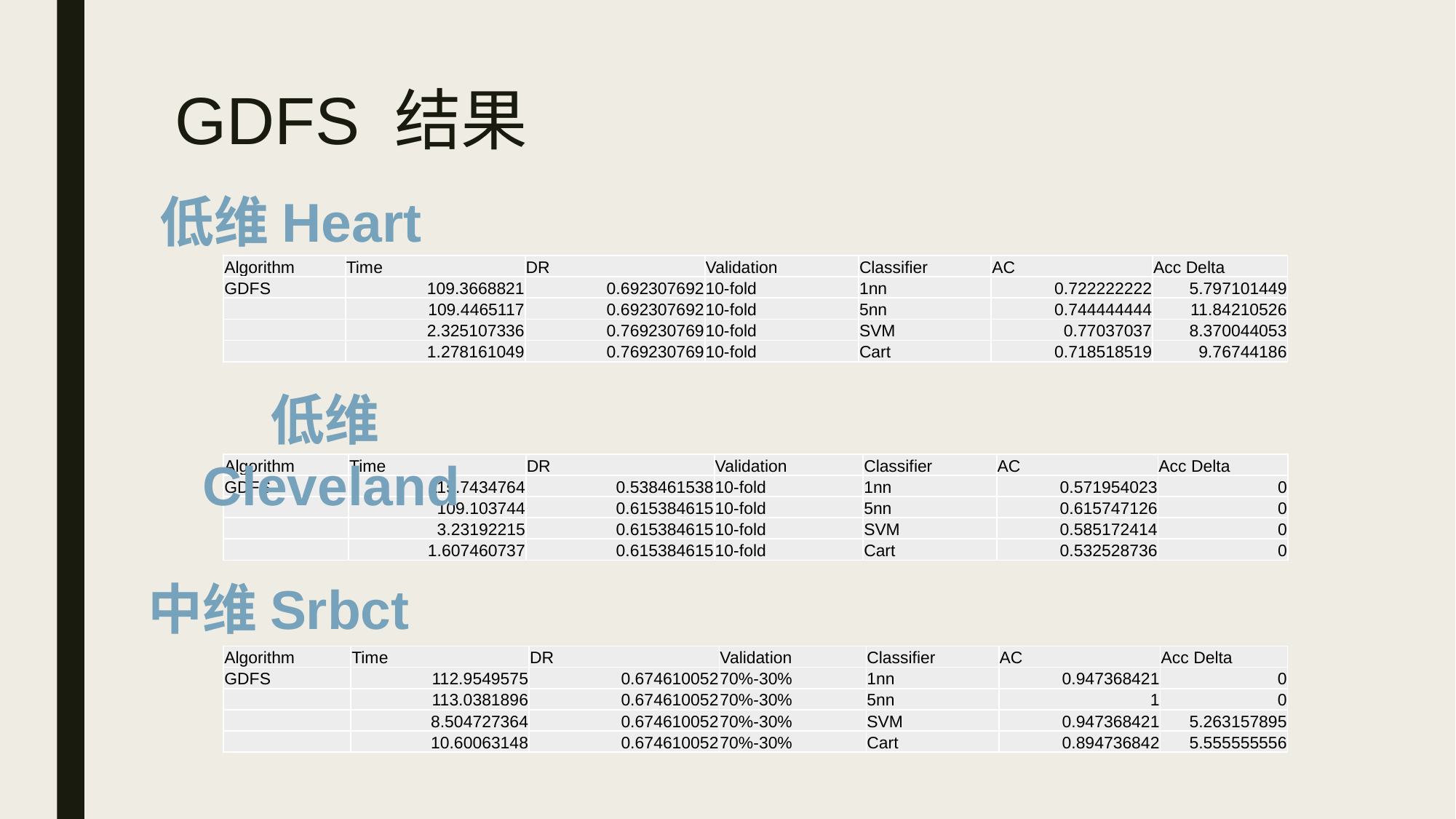

# GDFS 结果
低维Heart
| Algorithm | Time | DR | Validation | Classifier | AC | Acc Delta |
| --- | --- | --- | --- | --- | --- | --- |
| GDFS | 109.3668821 | 0.692307692 | 10-fold | 1nn | 0.722222222 | 5.797101449 |
|  | 109.4465117 | 0.692307692 | 10-fold | 5nn | 0.744444444 | 11.84210526 |
|  | 2.325107336 | 0.769230769 | 10-fold | SVM | 0.77037037 | 8.370044053 |
|  | 1.278161049 | 0.769230769 | 10-fold | Cart | 0.718518519 | 9.76744186 |
低维Cleveland
| Algorithm | Time | DR | Validation | Classifier | AC | Acc Delta |
| --- | --- | --- | --- | --- | --- | --- |
| GDFS | 115.7434764 | 0.538461538 | 10-fold | 1nn | 0.571954023 | 0 |
|  | 109.103744 | 0.615384615 | 10-fold | 5nn | 0.615747126 | 0 |
|  | 3.23192215 | 0.615384615 | 10-fold | SVM | 0.585172414 | 0 |
|  | 1.607460737 | 0.615384615 | 10-fold | Cart | 0.532528736 | 0 |
中维Srbct
| Algorithm | Time | DR | Validation | Classifier | AC | Acc Delta |
| --- | --- | --- | --- | --- | --- | --- |
| GDFS | 112.9549575 | 0.674610052 | 70%-30% | 1nn | 0.947368421 | 0 |
|  | 113.0381896 | 0.674610052 | 70%-30% | 5nn | 1 | 0 |
|  | 8.504727364 | 0.674610052 | 70%-30% | SVM | 0.947368421 | 5.263157895 |
|  | 10.60063148 | 0.674610052 | 70%-30% | Cart | 0.894736842 | 5.555555556 |